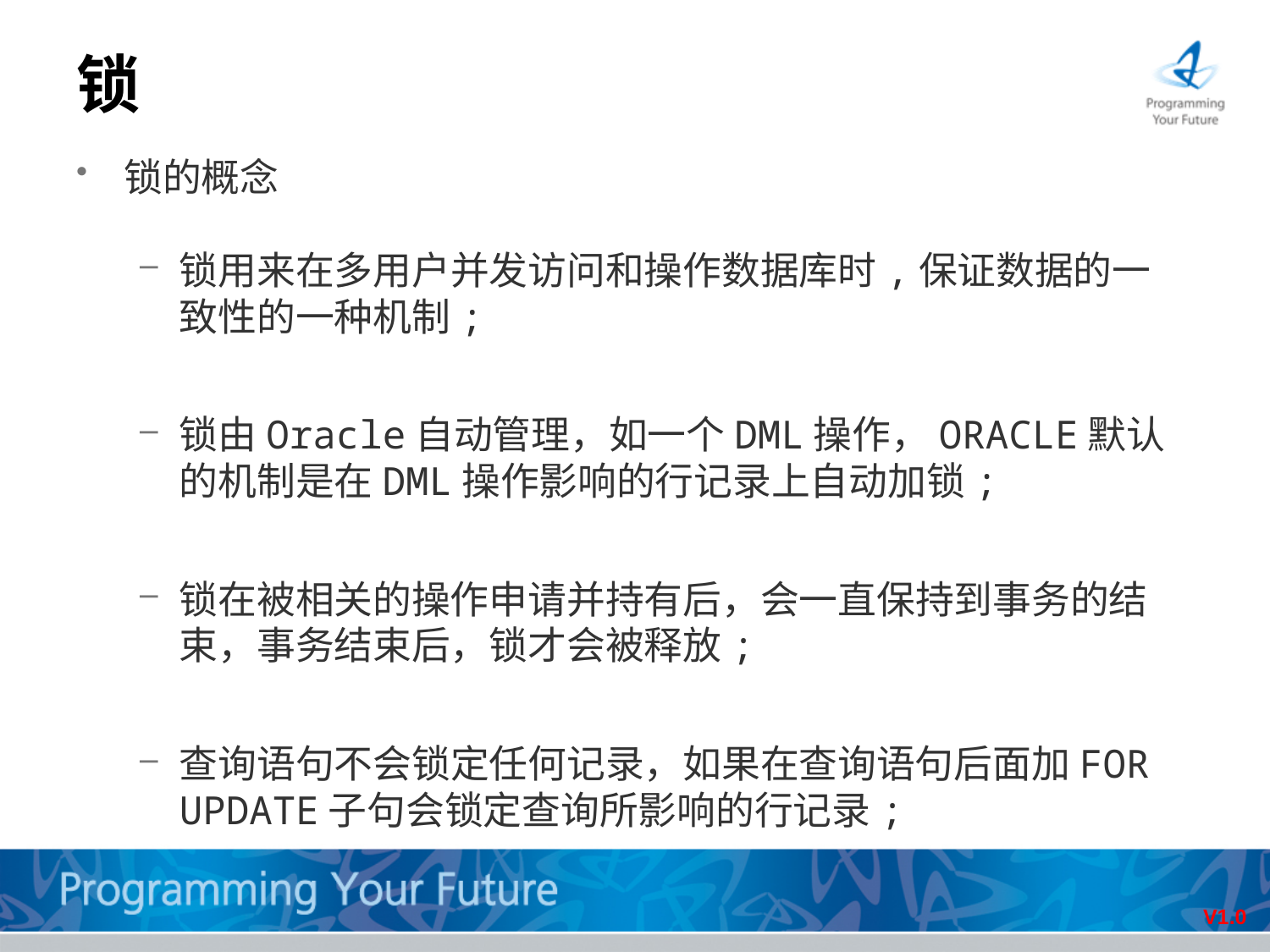

# 锁
锁的概念

锁用来在多用户并发访问和操作数据库时,保证数据的一致性的一种机制;

锁由Oracle自动管理，如一个DML操作，ORACLE默认的机制是在DML操作影响的行记录上自动加锁;

锁在被相关的操作申请并持有后，会一直保持到事务的结束，事务结束后，锁才会被释放;

查询语句不会锁定任何记录，如果在查询语句后面加FOR UPDATE子句会锁定查询所影响的行记录;